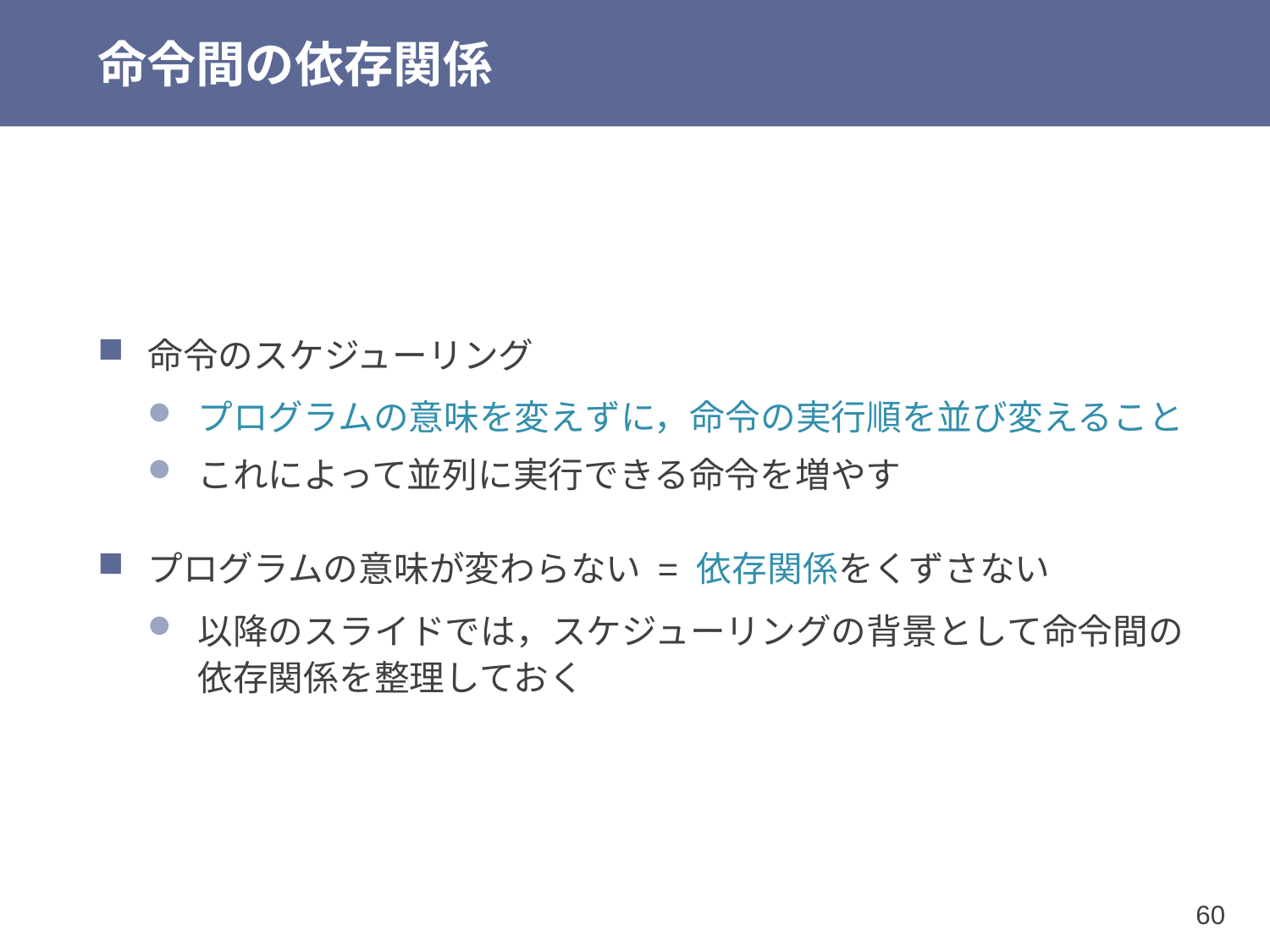

# 命令間の依存関係
命令のスケジューリング
プログラムの意味を変えずに，命令の実行順を並び変えること
これによって並列に実行できる命令を増やす
プログラムの意味が変わらない = 依存関係をくずさない
以降のスライドでは，スケジューリングの背景として命令間の依存関係を整理しておく